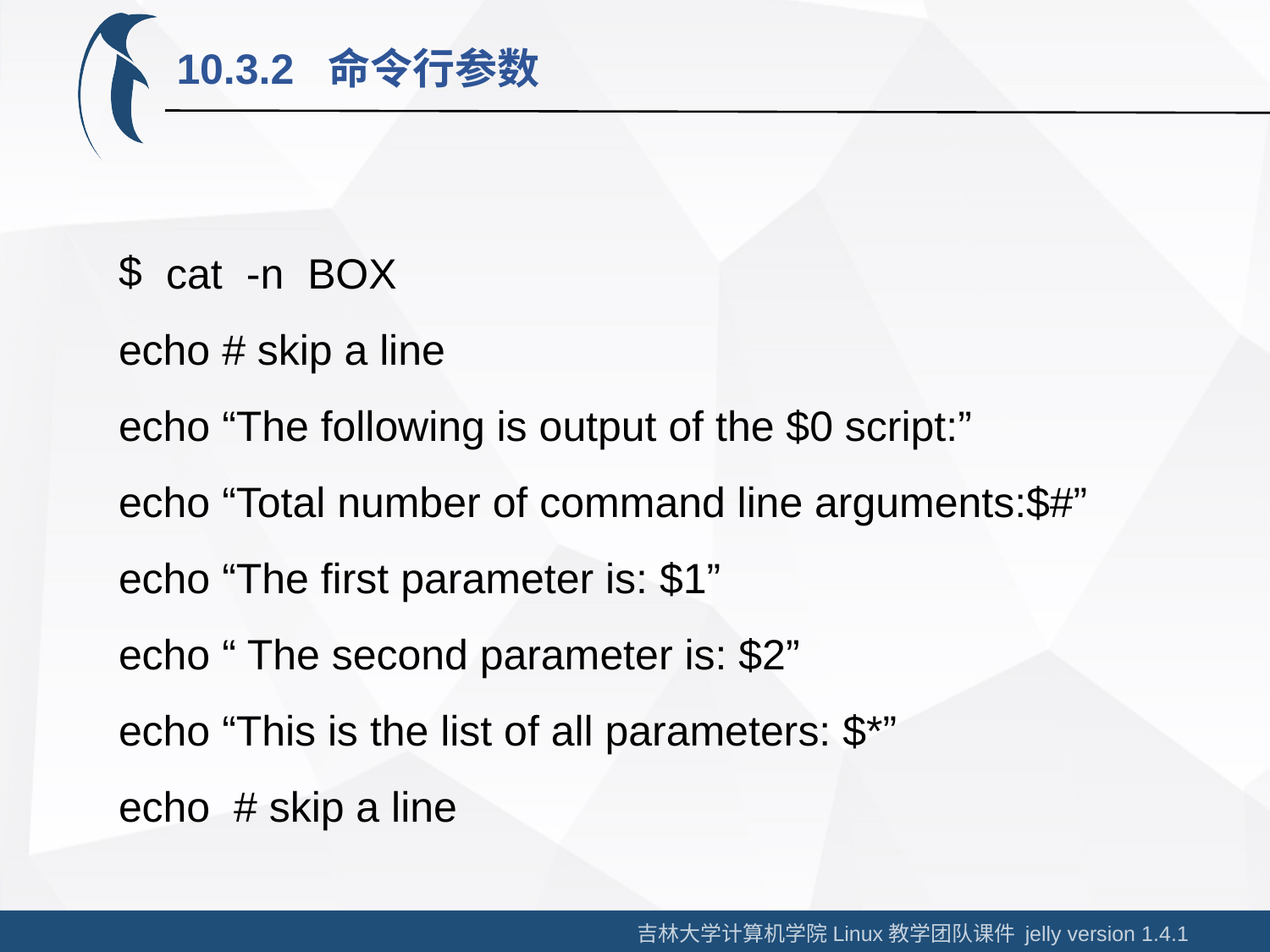

10.3.2  命令行参数
cat  -n  BOX
echo # skip a line
echo “The following is output of the $0 script:”
echo “Total number of command line arguments:$#”
echo “The first parameter is: $1”
echo “ The second parameter is: $2”
echo “This is the list of all parameters: $*”
echo  # skip a line